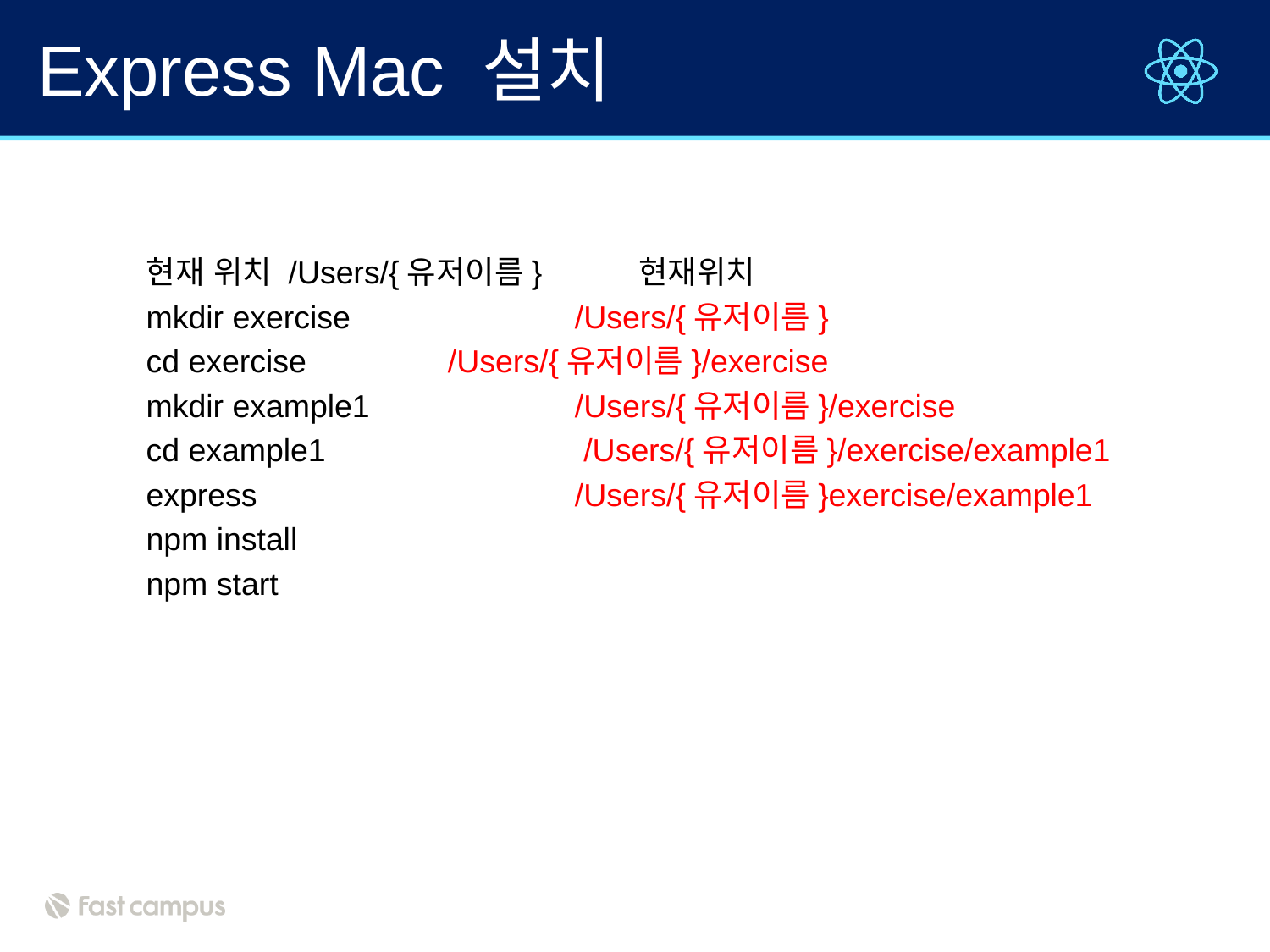

# Express Mac 설치
현재 위치 /Users/{유저이름}          현재위치
mkdir exercise  		/Users/{유저이름}
cd exercise		/Users/{유저이름}/exercise
mkdir example1	 	/Users/{유저이름}/exercise
cd example1		 /Users/{유저이름}/exercise/example1
express		 	/Users/{유저이름}exercise/example1
npm install
npm start